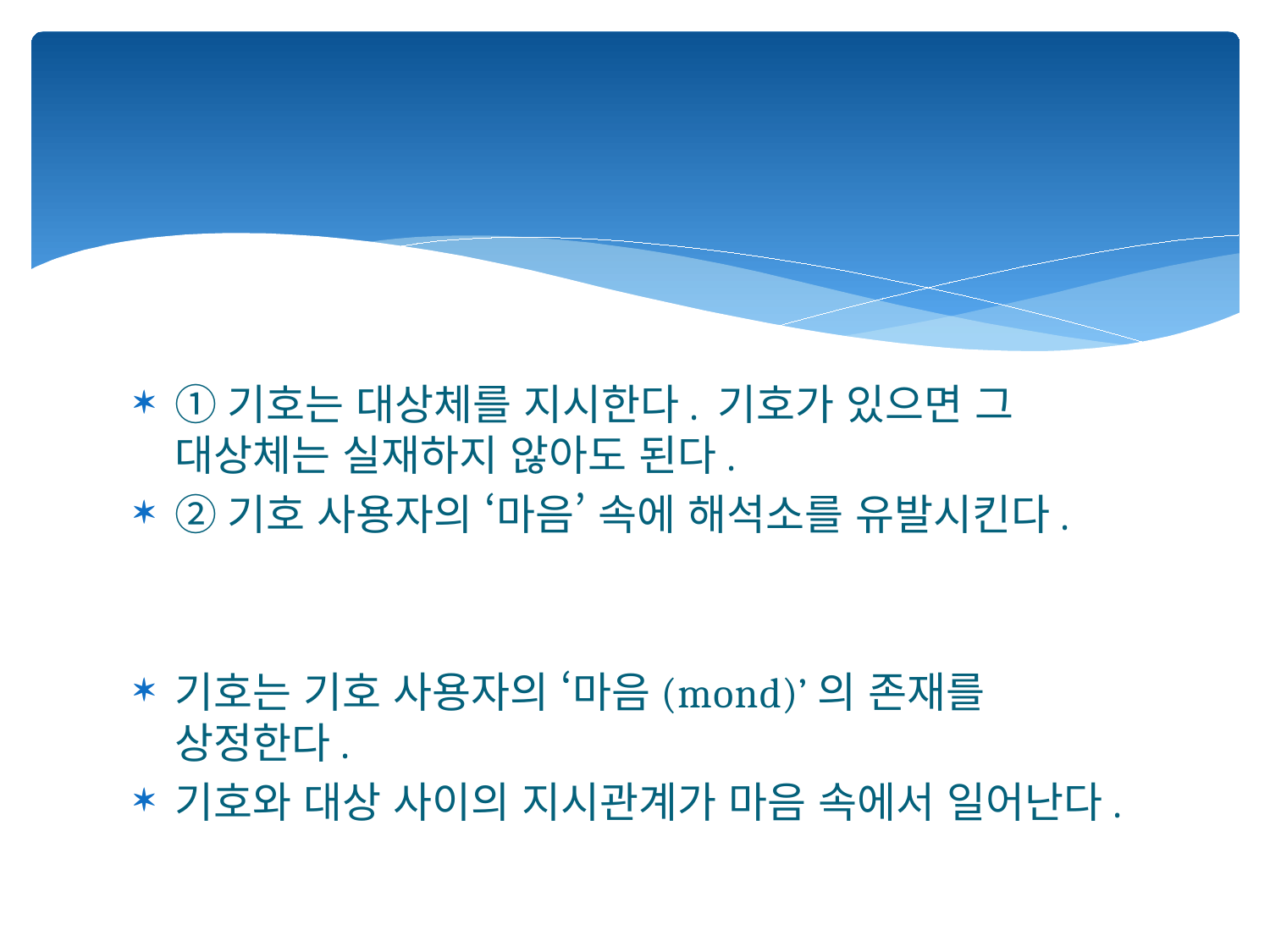

#
①기호는 대상체를 지시한다. 기호가 있으면 그 대상체는 실재하지 않아도 된다.
②기호 사용자의 ‘마음’ 속에 해석소를 유발시킨다.

기호는 기호 사용자의 ‘마음(mond)’의 존재를 상정한다.
기호와 대상 사이의 지시관계가 마음 속에서 일어난다.